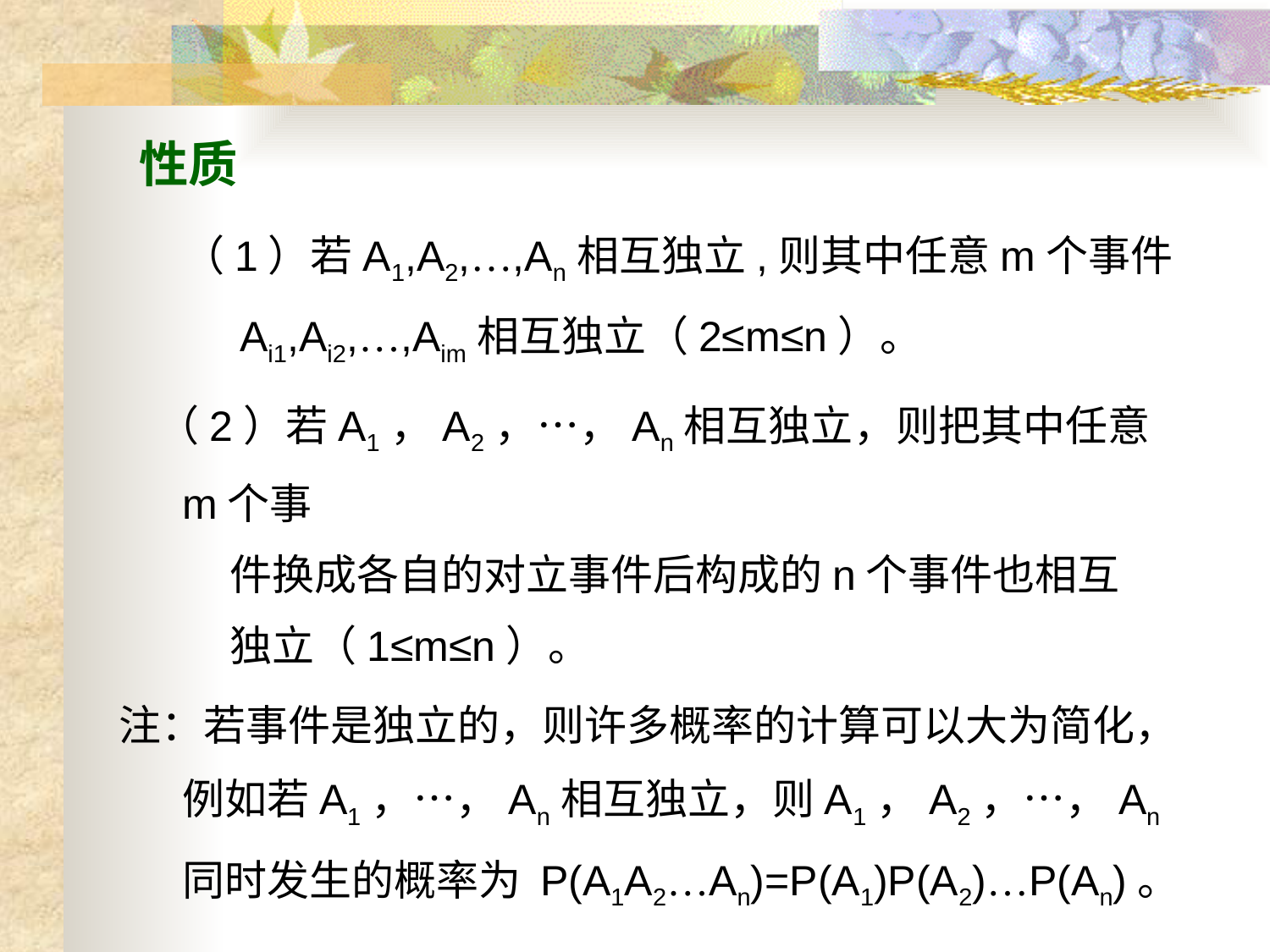

（1）若A1,A2,…,An相互独立,则其中任意m个事件
     Ai1,Ai2,…,Aim相互独立（2≤m≤n）。
   （2）若A1，A2，…，An相互独立，则把其中任意m个事
     件换成各自的对立事件后构成的n个事件也相互
     独立（1≤m≤n）。
注：若事件是独立的，则许多概率的计算可以大为简化，例如若A1，…，An相互独立，则A1，A2，…，An同时发生的概率为 P(A1A2…An)=P(A1)P(A2)…P(An)。

性质